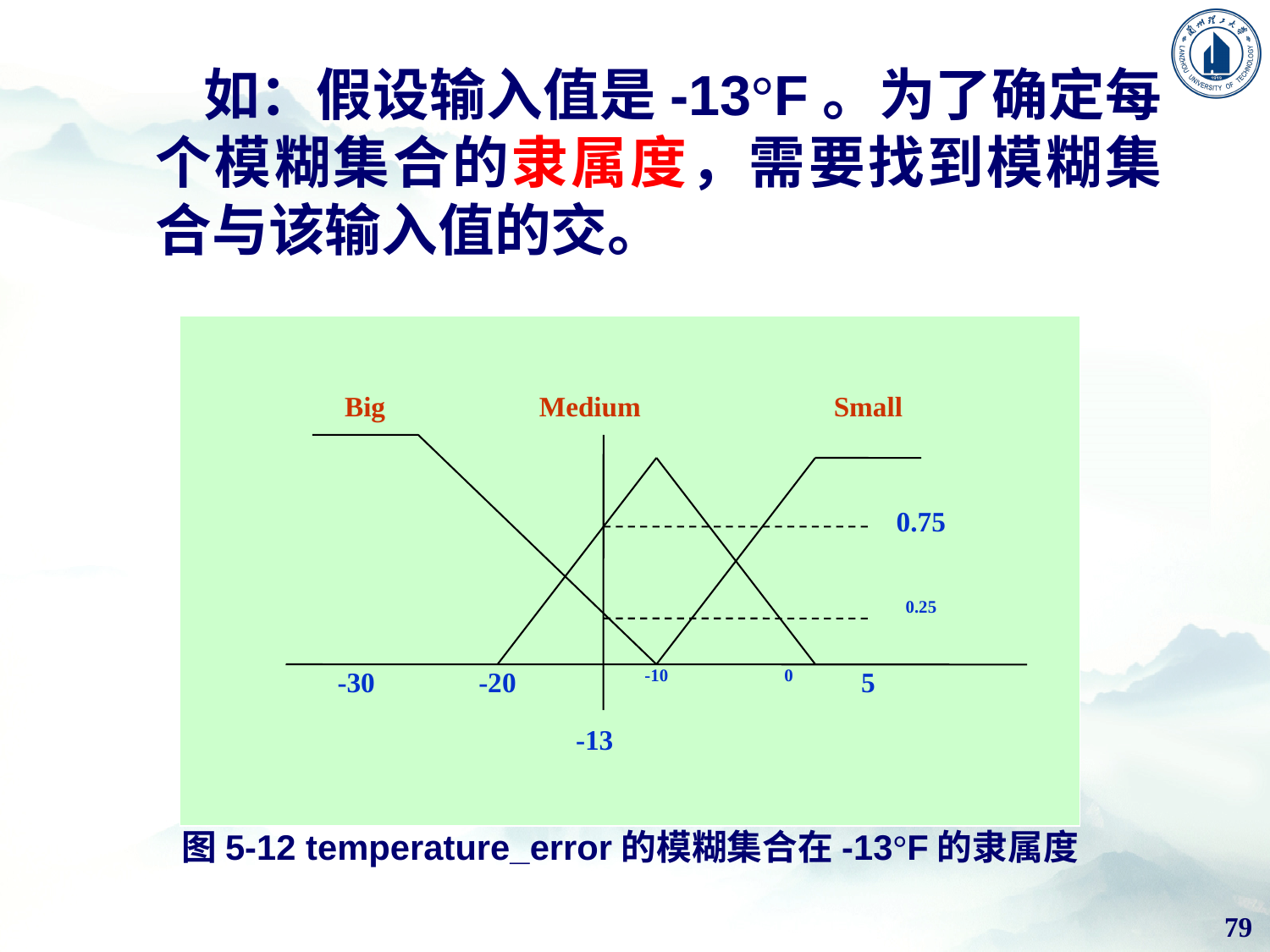

如：假设输入值是-13°F。为了确定每个模糊集合的隶属度，需要找到模糊集合与该输入值的交。

Big
Medium
Small

0.75

0.25

-30
-20
-10
0
5
-13
图5-12 temperature_error的模糊集合在-13°F的隶属度
79